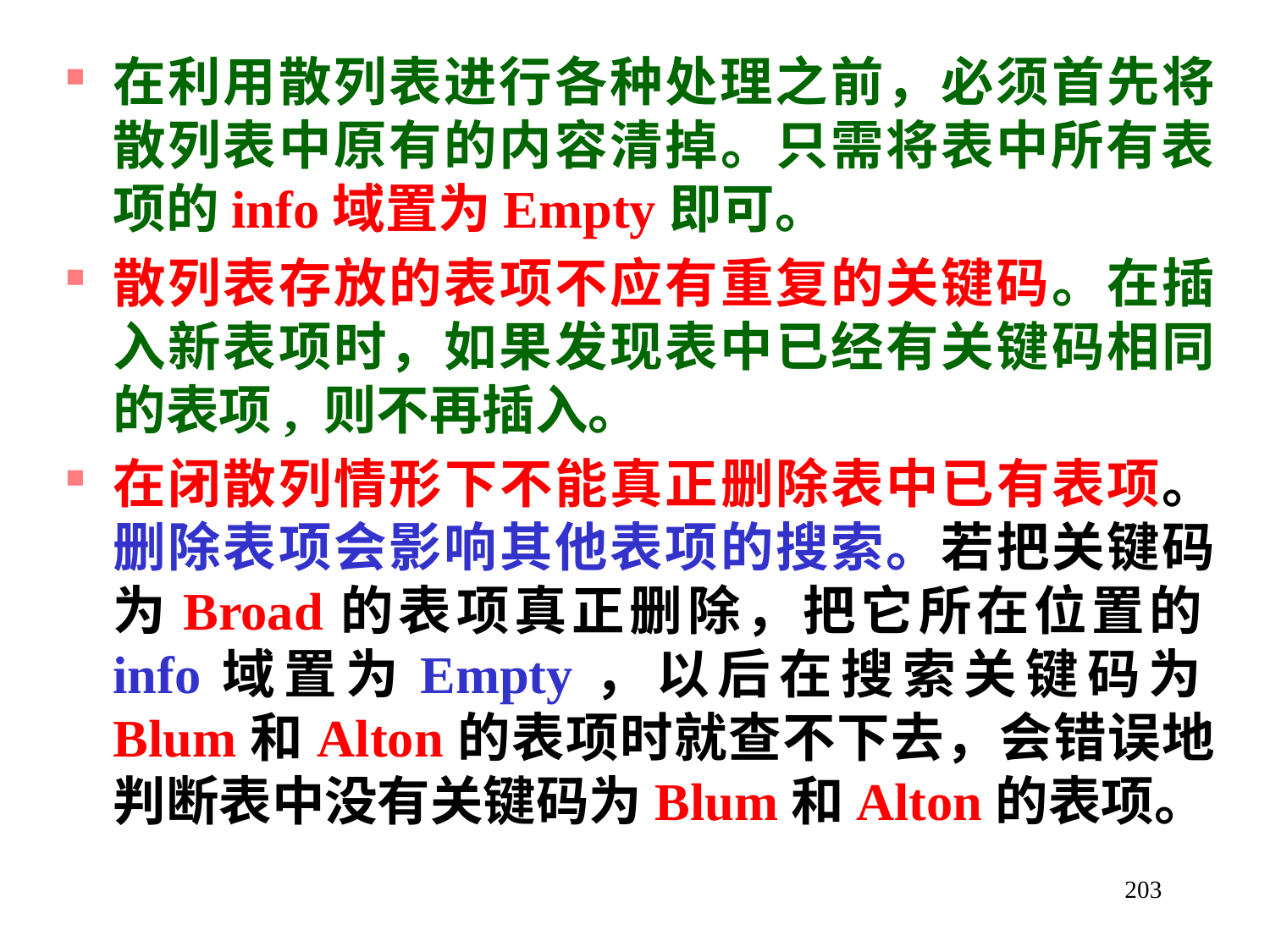

在利用散列表进行各种处理之前，必须首先将散列表中原有的内容清掉。只需将表中所有表项的info域置为Empty即可。
散列表存放的表项不应有重复的关键码。在插入新表项时，如果发现表中已经有关键码相同的表项, 则不再插入。
在闭散列情形下不能真正删除表中已有表项。删除表项会影响其他表项的搜索。若把关键码为Broad的表项真正删除，把它所在位置的info域置为Empty，以后在搜索关键码为Blum和Alton的表项时就查不下去，会错误地判断表中没有关键码为Blum和Alton的表项。
203